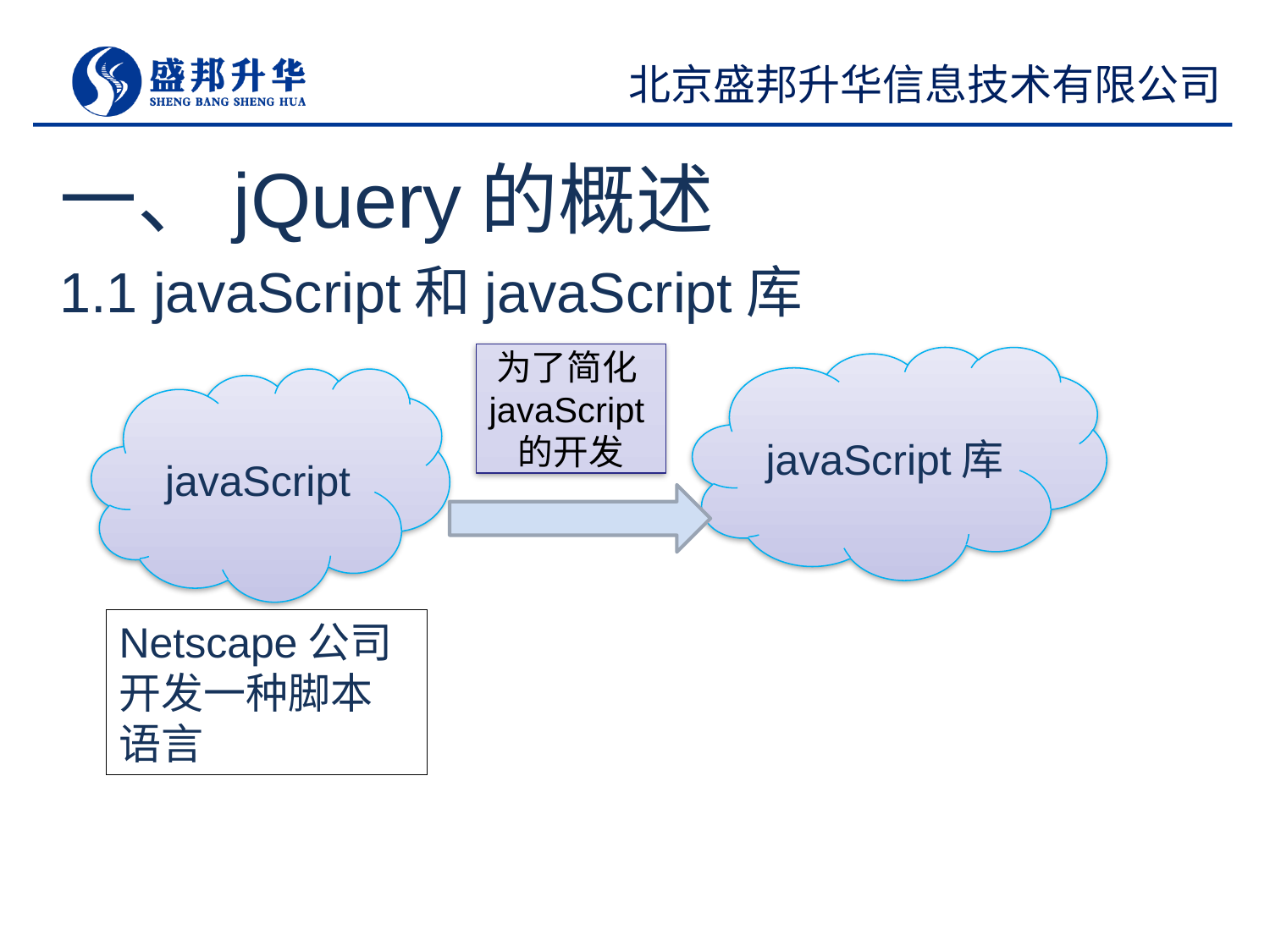

# 一、jQuery的概述
为了简化javaScript的开发
1.1 javaScript和javaScript库

javaScript库
javaScript

Netscape公司开发一种脚本语言